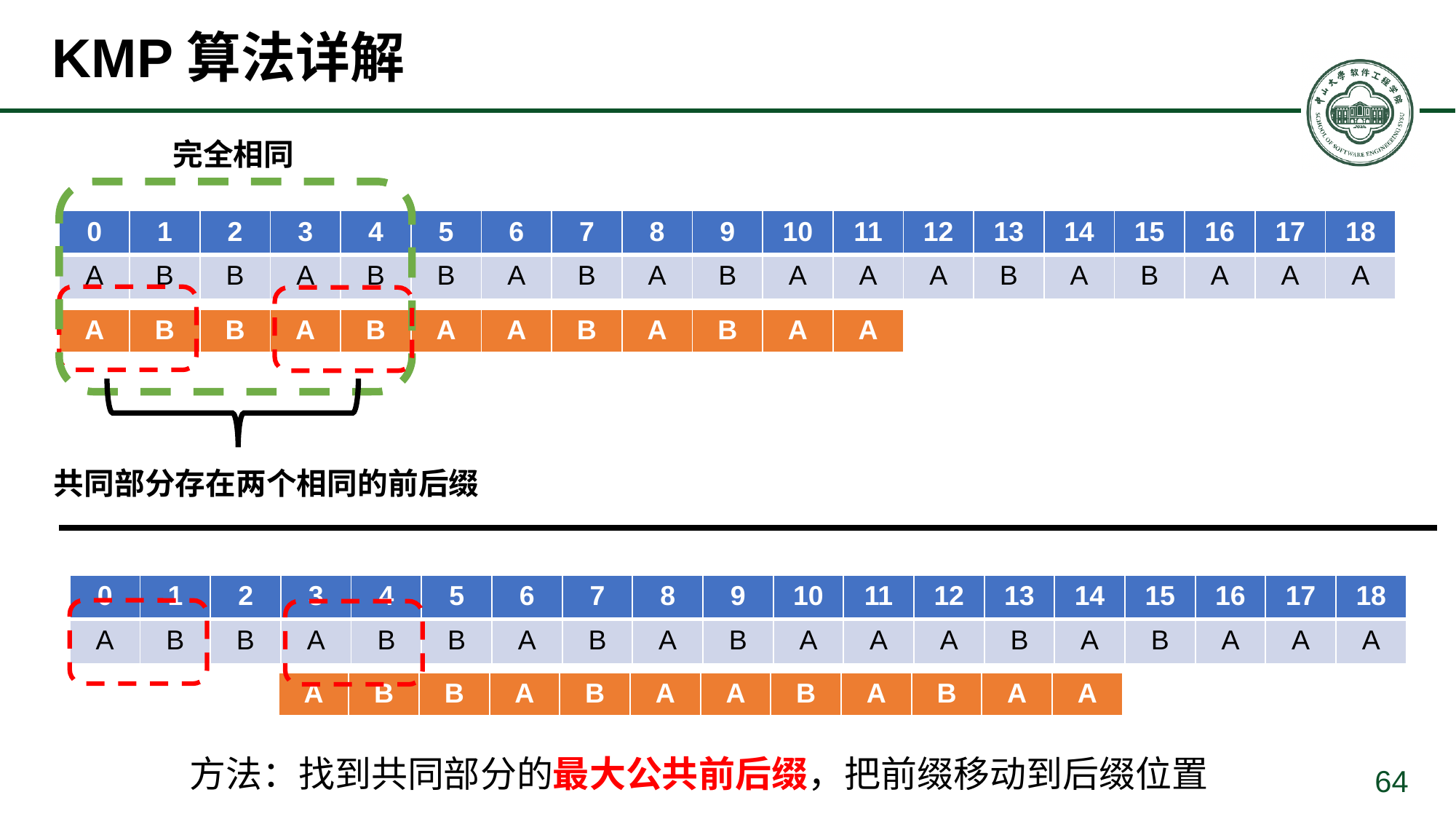

# KMP算法详解
完全相同

| 0 | 1 | 2 | 3 | 4 | 5 | 6 | 7 | 8 | 9 | 10 | 11 | 12 | 13 | 14 | 15 | 16 | 17 | 18 |
| --- | --- | --- | --- | --- | --- | --- | --- | --- | --- | --- | --- | --- | --- | --- | --- | --- | --- | --- |
| A | B | B | A | B | B | A | B | A | B | A | A | A | B | A | B | A | A | A |

| A | B | B | A | B | A | A | B | A | B | A | A |
| --- | --- | --- | --- | --- | --- | --- | --- | --- | --- | --- | --- |
共同部分存在两个相同的前后缀
| 0 | 1 | 2 | 3 | 4 | 5 | 6 | 7 | 8 | 9 | 10 | 11 | 12 | 13 | 14 | 15 | 16 | 17 | 18 |
| --- | --- | --- | --- | --- | --- | --- | --- | --- | --- | --- | --- | --- | --- | --- | --- | --- | --- | --- |
| A | B | B | A | B | B | A | B | A | B | A | A | A | B | A | B | A | A | A |

| A | B | B | A | B | A | A | B | A | B | A | A |
| --- | --- | --- | --- | --- | --- | --- | --- | --- | --- | --- | --- |
方法：找到共同部分的最大公共前后缀，把前缀移动到后缀位置
64